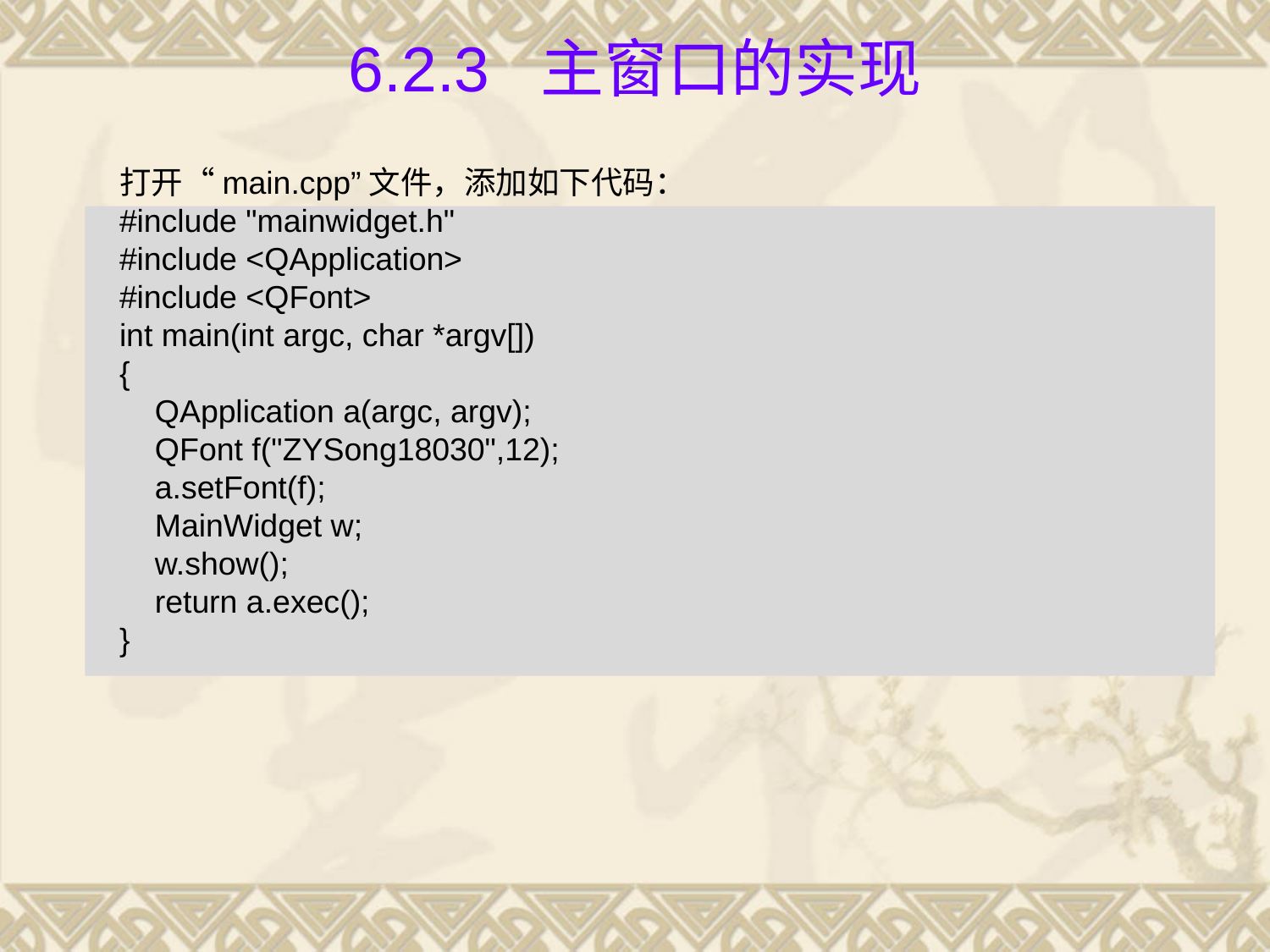

# 6.2.3  主窗口的实现
打开“main.cpp”文件，添加如下代码：
#include "mainwidget.h"
#include <QApplication>
#include <QFont>
int main(int argc, char *argv[])
{
    QApplication a(argc, argv);
    QFont f("ZYSong18030",12);
    a.setFont(f);
    MainWidget w;
    w.show();
    return a.exec();
}